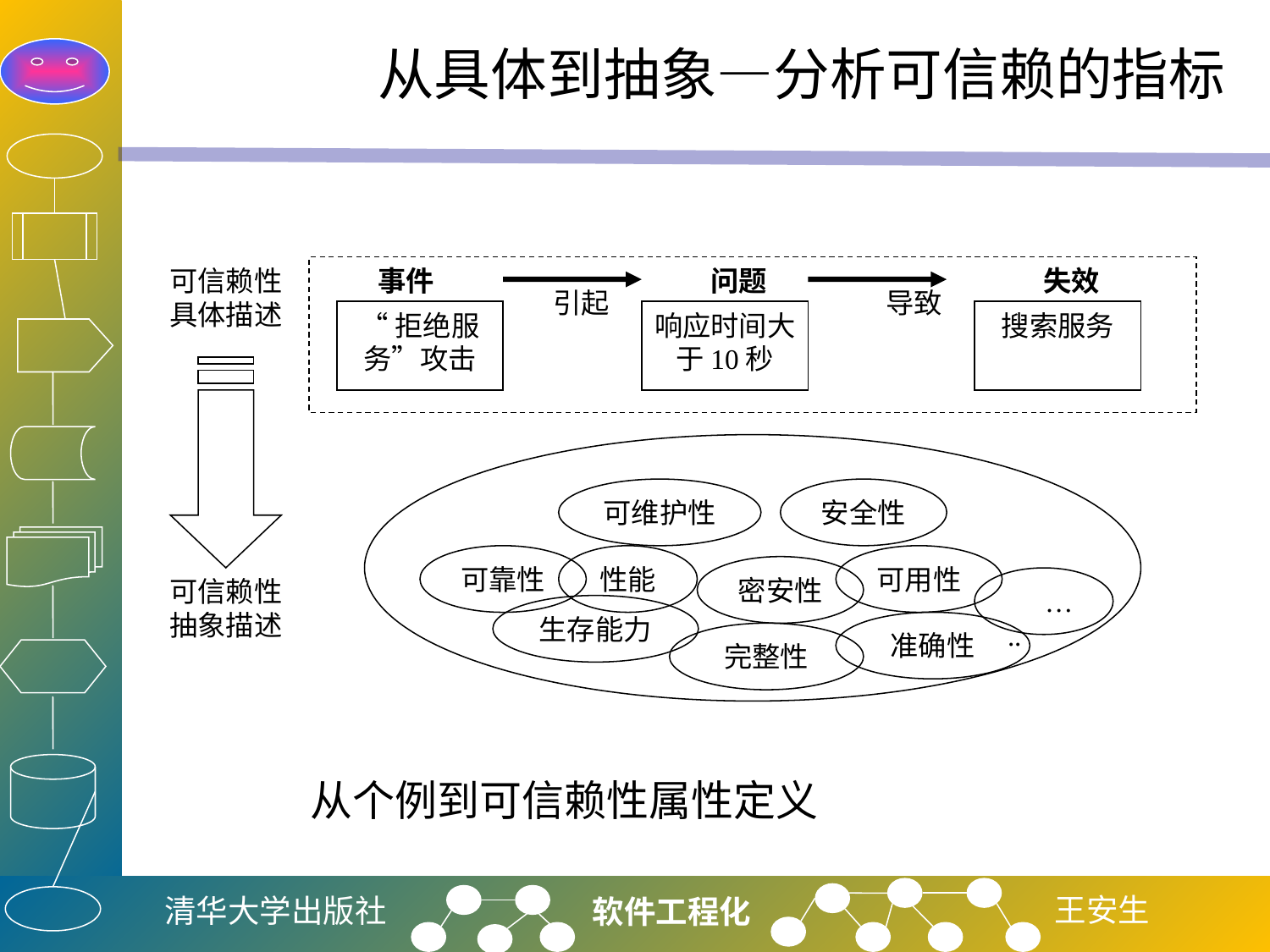

# 从具体到抽象—分析可信赖的指标
可信赖性
具体描述

事件
问题
失效

引起

导致
“拒绝服务”攻击

响应时间大于10秒

搜索服务

可维护性
安全性
可靠性
性能
可用性
密安性
可信赖性
抽象描述

…..
生存能力
准确性
完整性
从个例到可信赖性属性定义